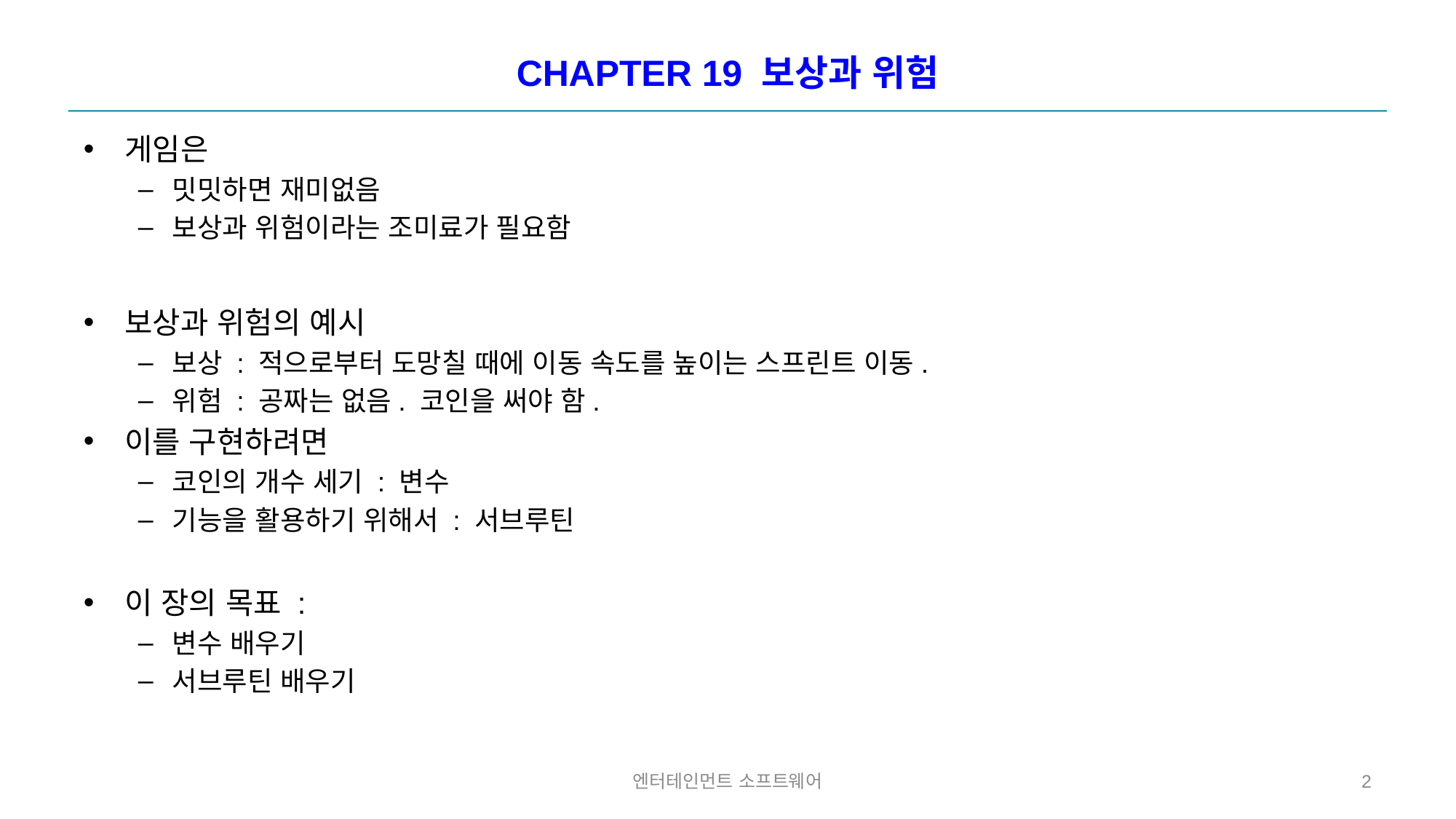

# CHAPTER 19 보상과 위험
게임은
밋밋하면 재미없음
보상과 위험이라는 조미료가 필요함

보상과 위험의 예시
보상 : 적으로부터 도망칠 때에 이동 속도를 높이는 스프린트 이동.
위험 : 공짜는 없음. 코인을 써야 함.
이를 구현하려면
코인의 개수 세기 : 변수
기능을 활용하기 위해서 : 서브루틴

이 장의 목표 :
변수 배우기
서브루틴 배우기
엔터테인먼트 소프트웨어
2